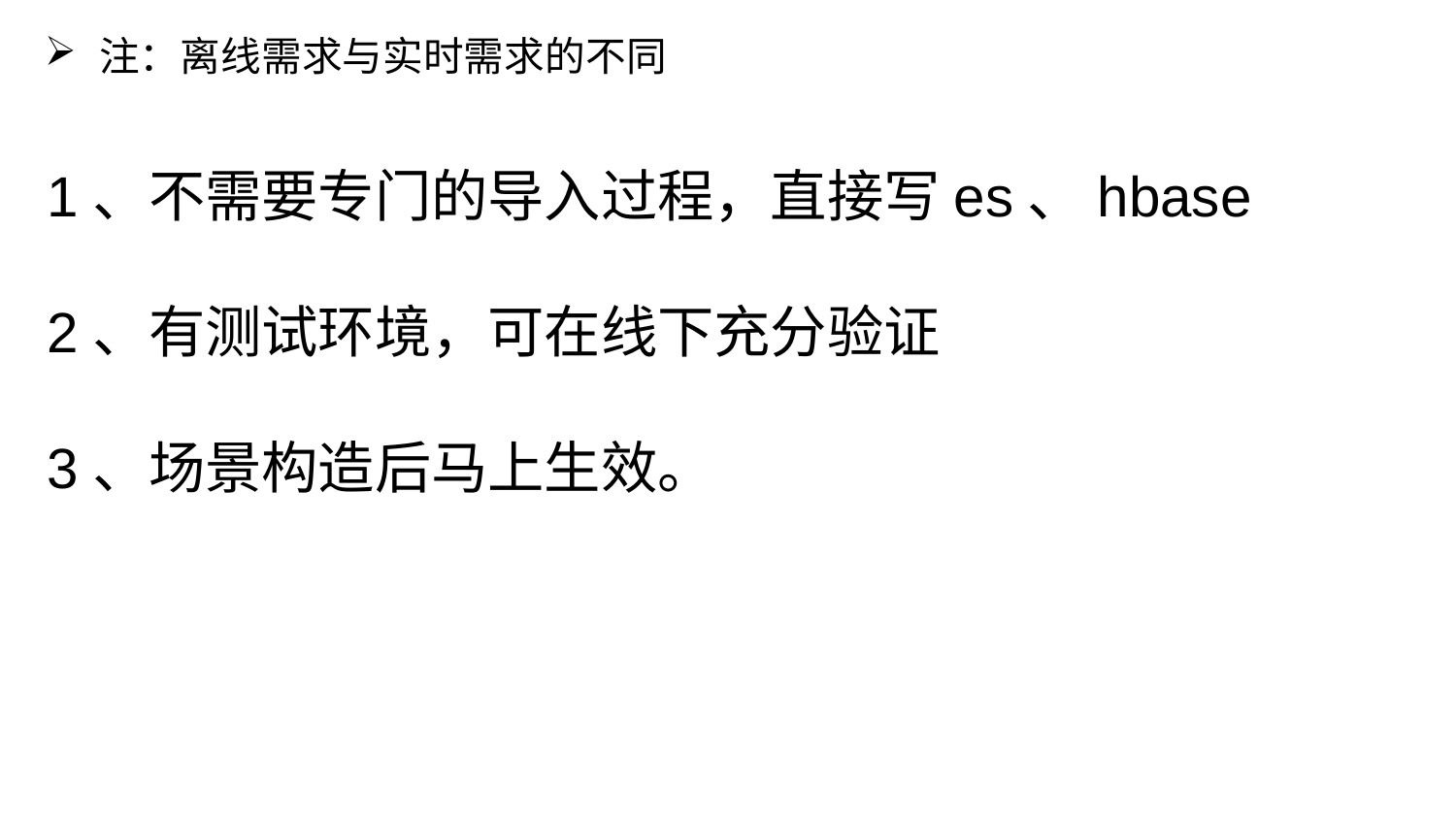

注：离线需求与实时需求的不同
1、不需要专门的导入过程，直接写es、hbase

2、有测试环境，可在线下充分验证

3、场景构造后马上生效。